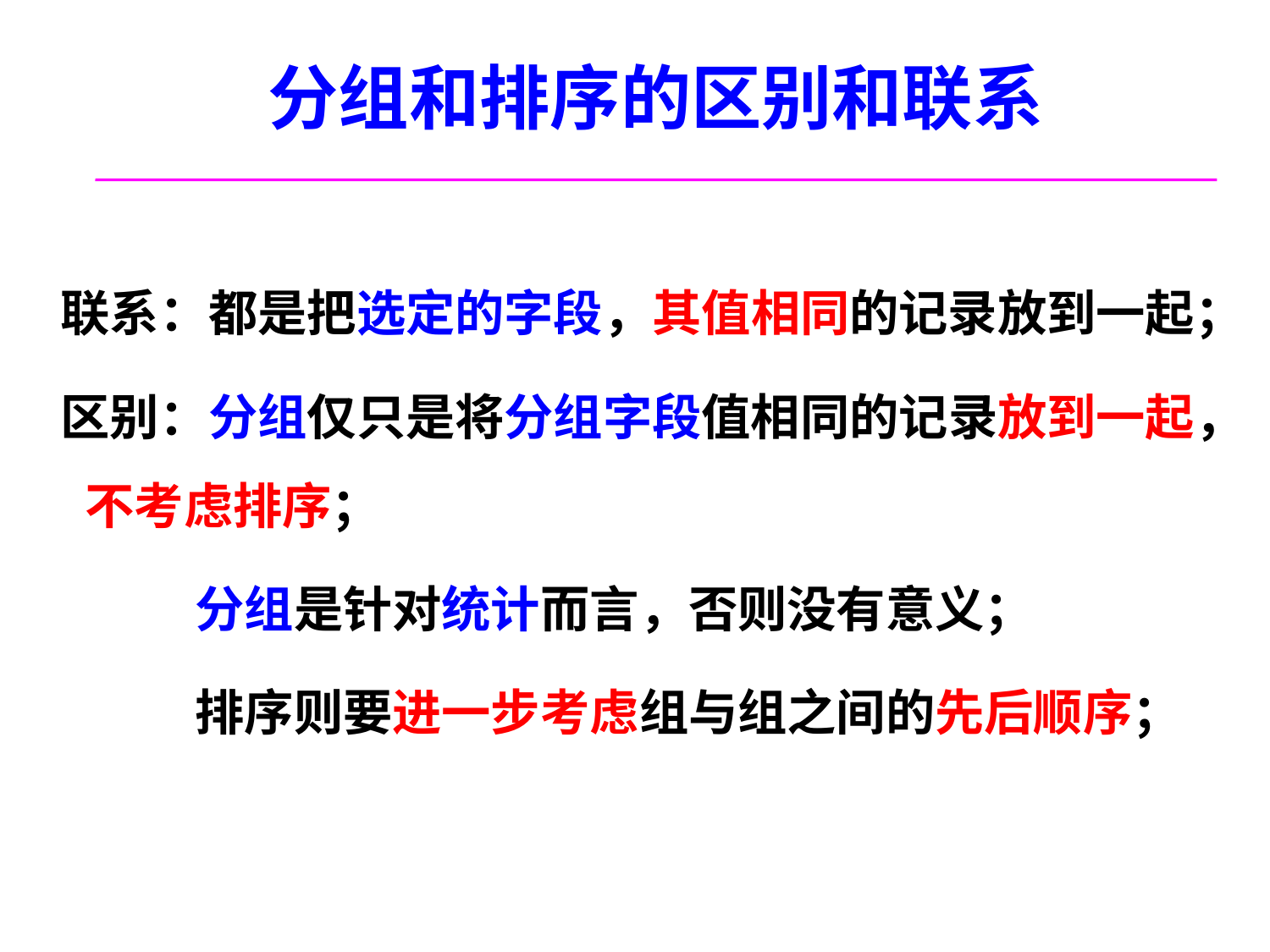

# 分组和排序的区别和联系
 联系：都是把选定的字段，其值相同的记录放到一起；
 区别：分组仅只是将分组字段值相同的记录放到一起，不考虑排序；
             分组是针对统计而言，否则没有意义；
             排序则要进一步考虑组与组之间的先后顺序；